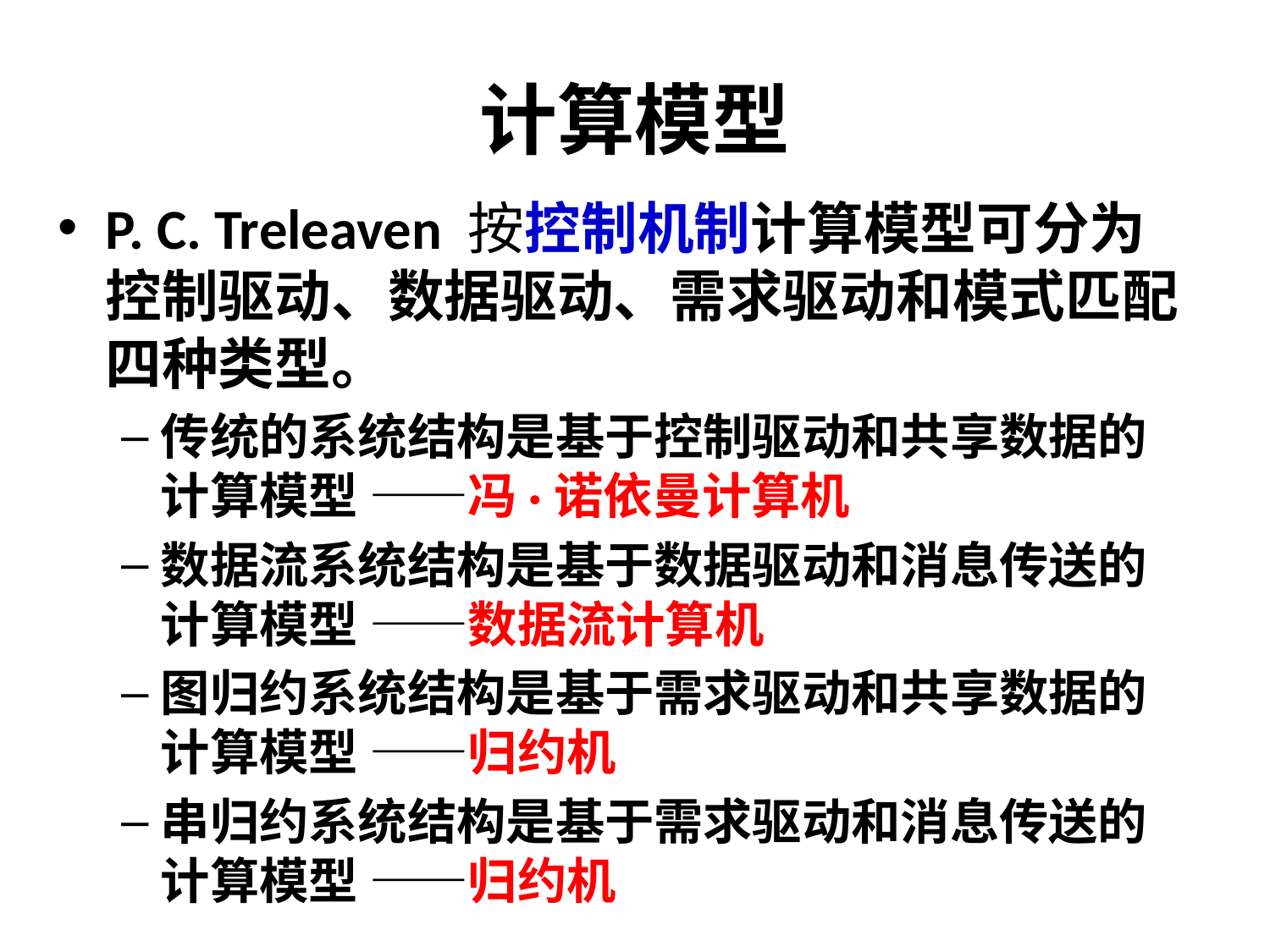

# 计算模型
P. C. Treleaven 按控制机制计算模型可分为控制驱动、数据驱动、需求驱动和模式匹配四种类型。
传统的系统结构是基于控制驱动和共享数据的计算模型 ——冯·诺依曼计算机
数据流系统结构是基于数据驱动和消息传送的计算模型 ——数据流计算机
图归约系统结构是基于需求驱动和共享数据的计算模型 ——归约机
串归约系统结构是基于需求驱动和消息传送的计算模型 ——归约机